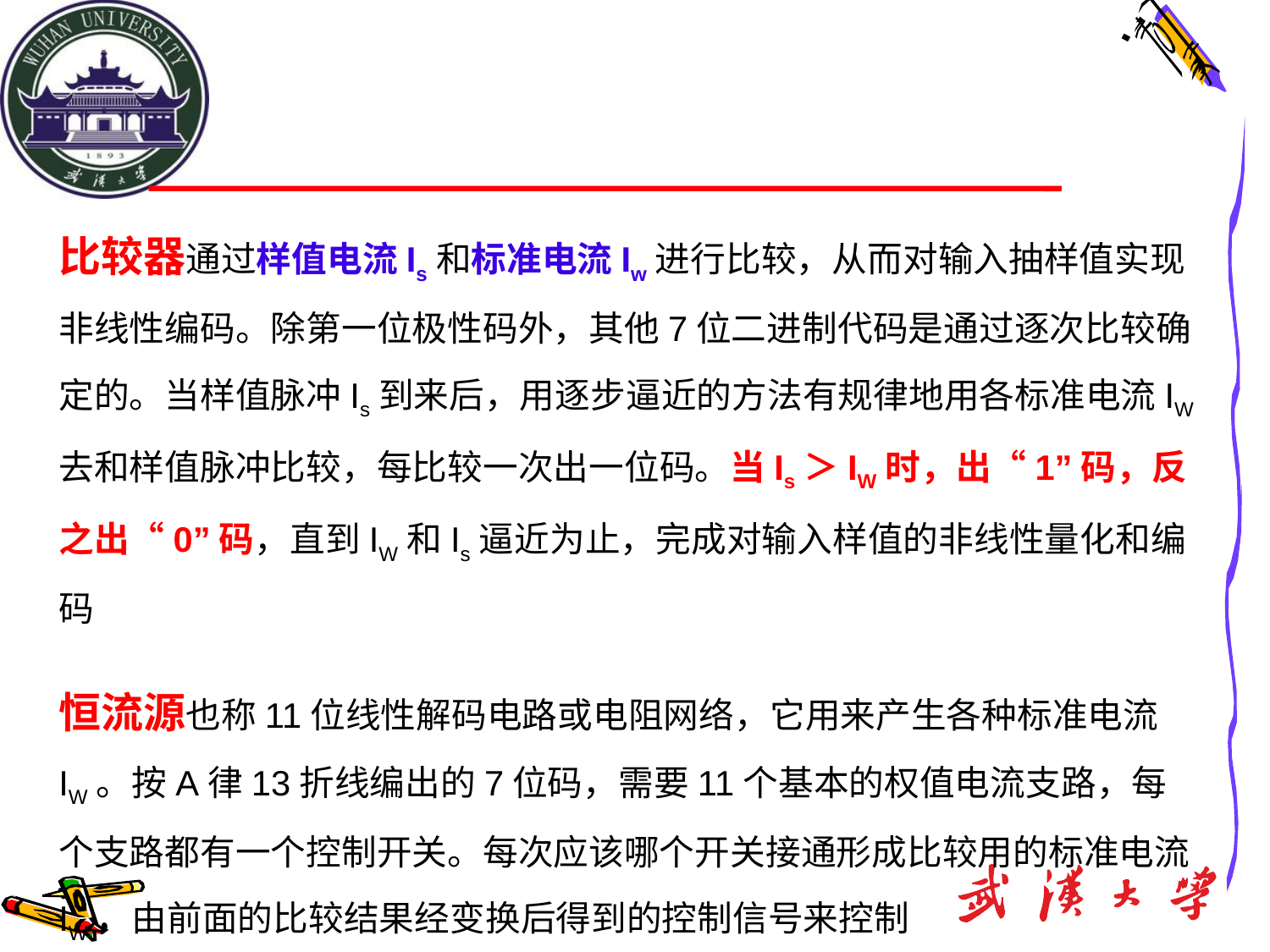

比较器通过样值电流Is和标准电流Iw进行比较，从而对输入抽样值实现非线性编码。除第一位极性码外，其他7位二进制代码是通过逐次比较确定的。当样值脉冲Is到来后，用逐步逼近的方法有规律地用各标准电流IW去和样值脉冲比较，每比较一次出一位码。当Is＞IW时，出“1”码，反之出“0”码，直到IW和Is逼近为止，完成对输入样值的非线性量化和编码

恒流源也称11位线性解码电路或电阻网络，它用来产生各种标准电流IW。按A律13折线编出的7位码，需要11个基本的权值电流支路，每个支路都有一个控制开关。每次应该哪个开关接通形成比较用的标准电流IW，由前面的比较结果经变换后得到的控制信号来控制